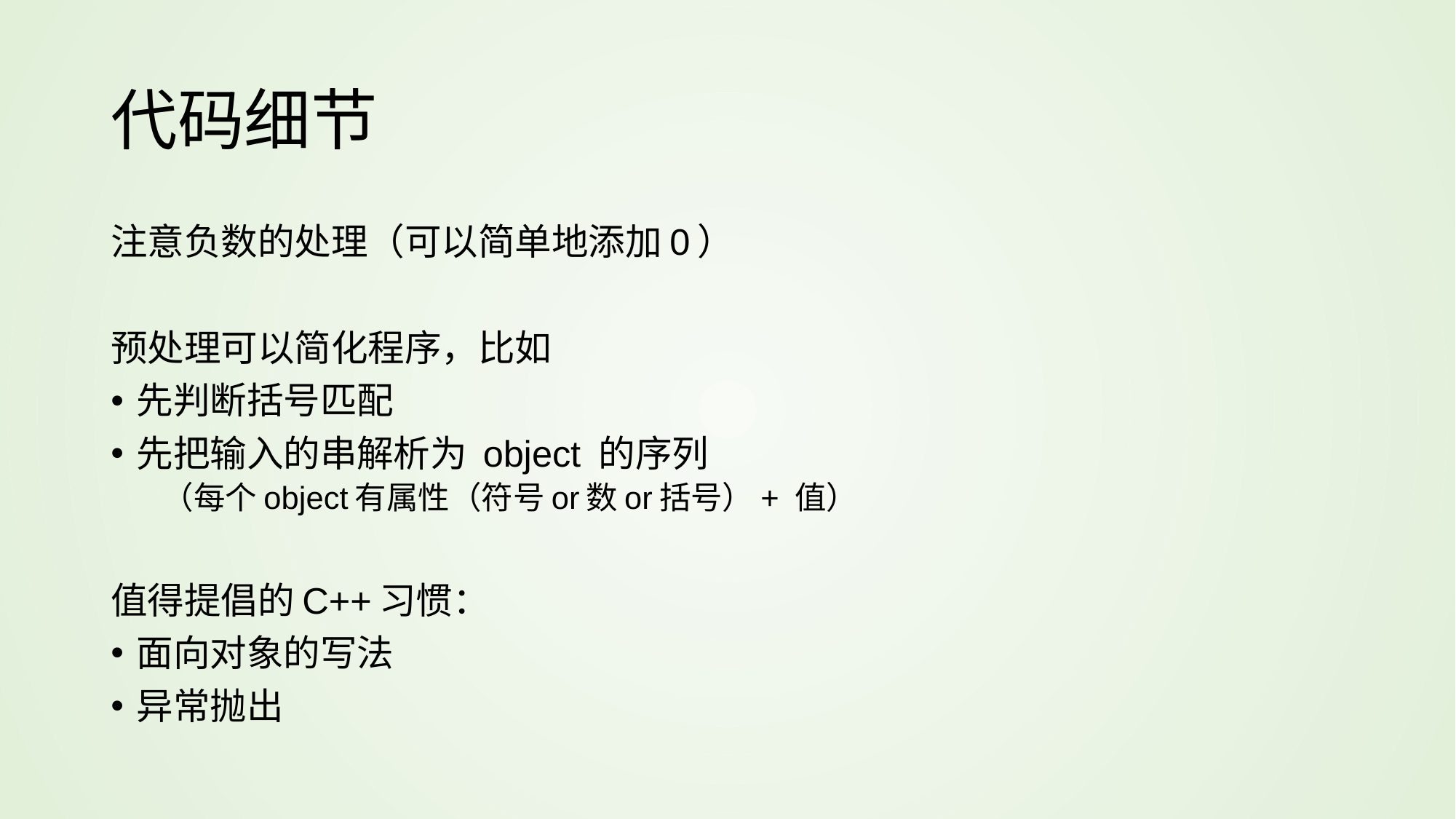

# 代码细节
注意负数的处理（可以简单地添加0）

预处理可以简化程序，比如
先判断括号匹配
先把输入的串解析为 object 的序列
（每个object有属性（符号or数or括号）+ 值）

值得提倡的C++习惯：
面向对象的写法
异常抛出